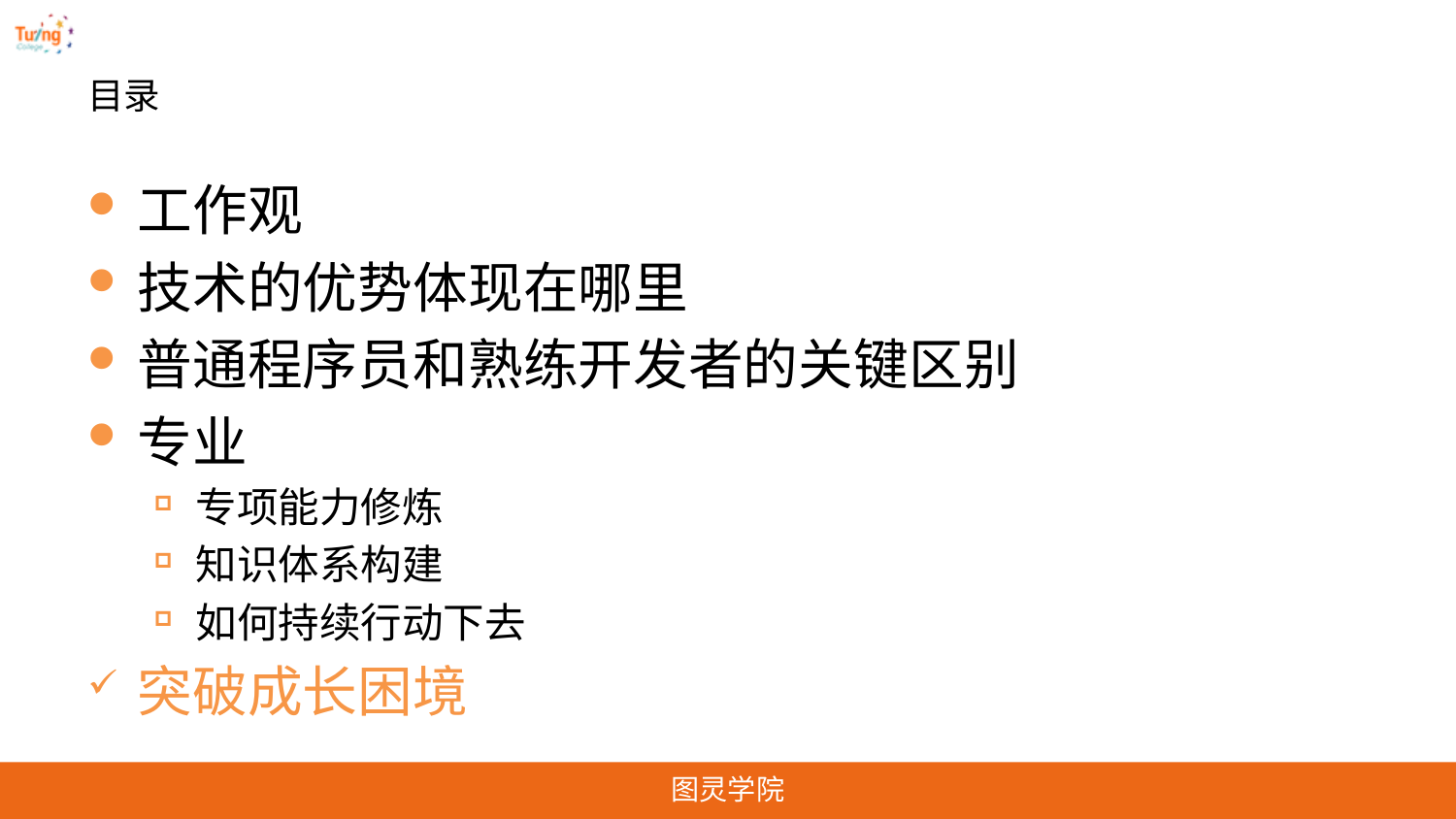

# 目录
工作观
技术的优势体现在哪里
普通程序员和熟练开发者的关键区别
专业
专项能力修炼
知识体系构建
如何持续行动下去
突破成长困境
图灵学院